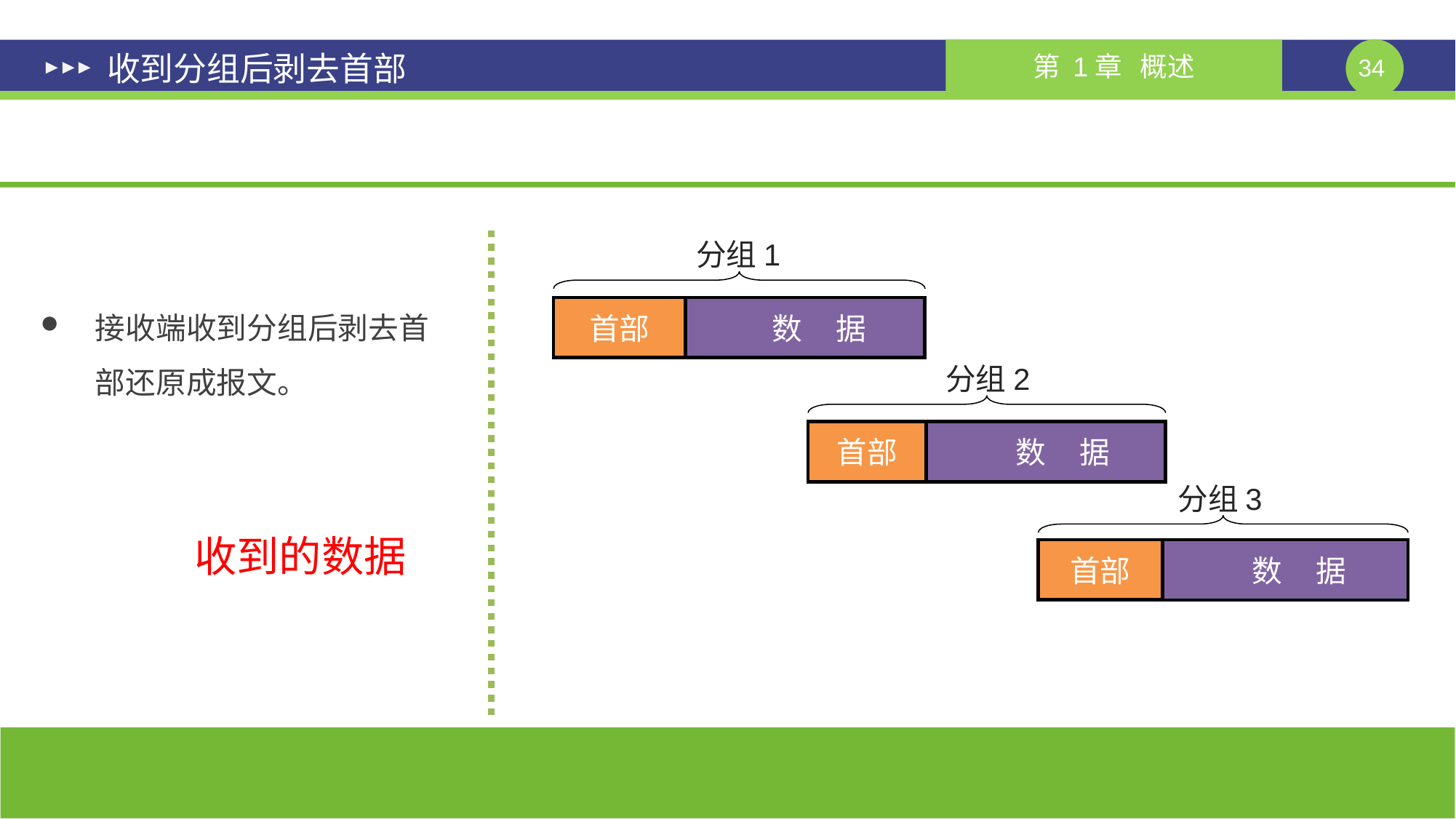

# 收到分组后剥去首部

分组 1
接收端收到分组后剥去首部还原成报文。
首部
   数     据

分组 2
首部
    数     据

分组 3
收到的数据
首部
   数     据